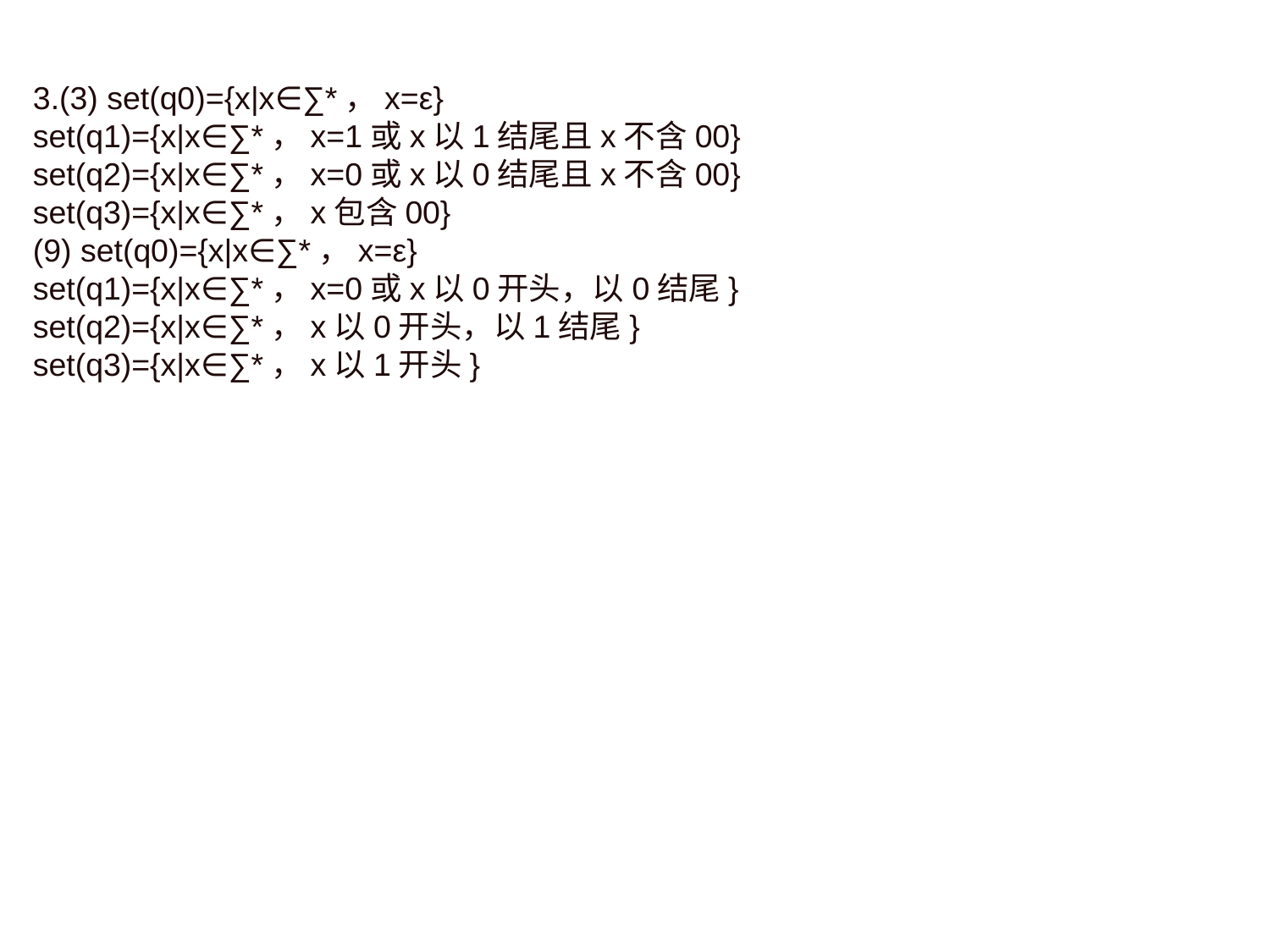

(3) set(q0)={x|x∈∑*，x=ε}
set(q1)={x|x∈∑*，x=1或x以1结尾且x不含00}
set(q2)={x|x∈∑*，x=0或x以0结尾且x不含00}
set(q3)={x|x∈∑*，x包含00}
(9) set(q0)={x|x∈∑*，x=ε}
set(q1)={x|x∈∑*，x=0或x以0开头，以0结尾}
set(q2)={x|x∈∑*，x以0开头，以1结尾}
set(q3)={x|x∈∑*，x以1开头}